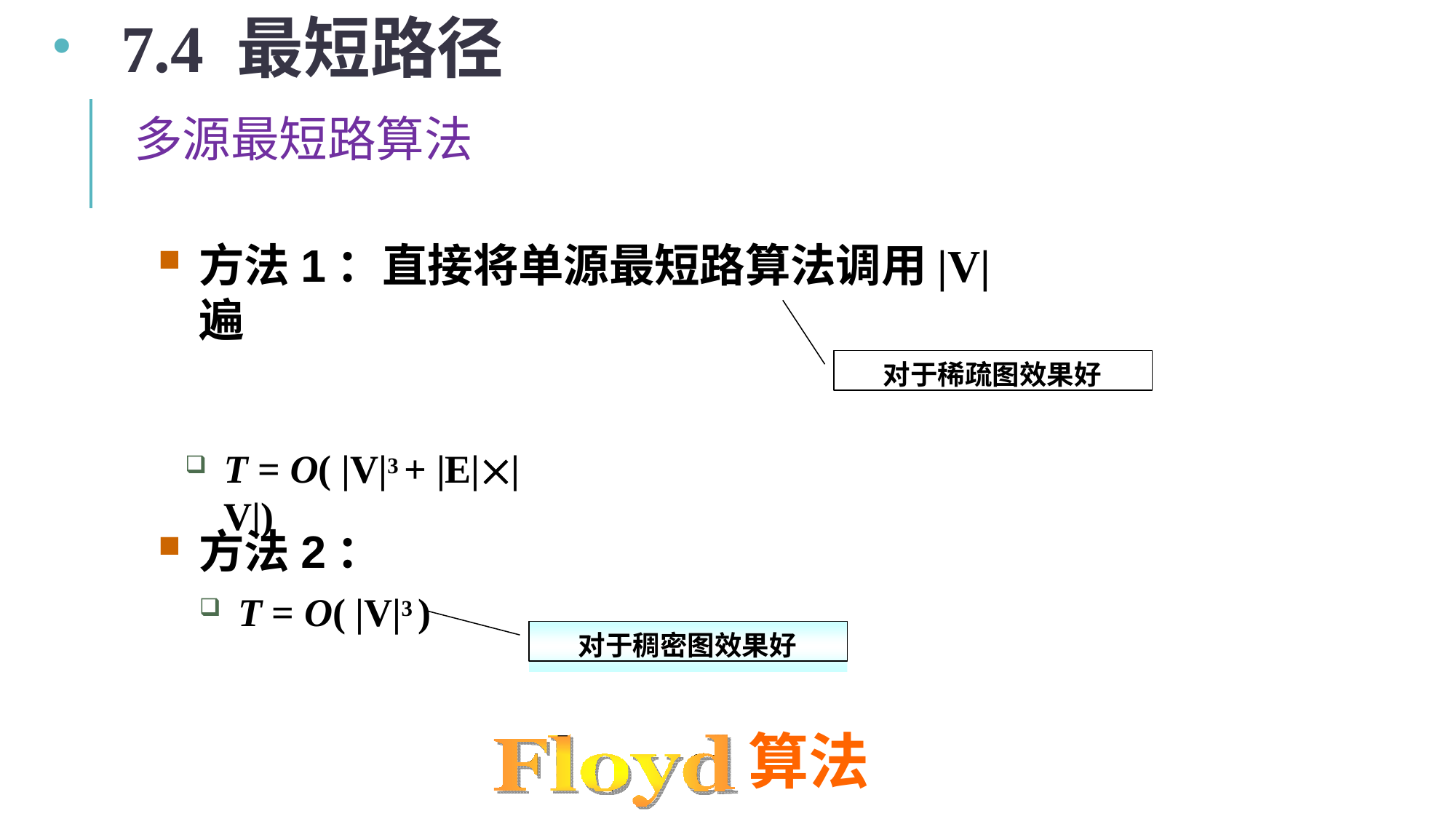

7.4 最短路径
多源最短路算法
方法1：直接将单源最短路算法调用|V|遍

对于稀疏图效果好
T = O( |V|3 + |E|×|V|)
方法2：
T = O( |V|3 )

对于稠密图效果好
算法